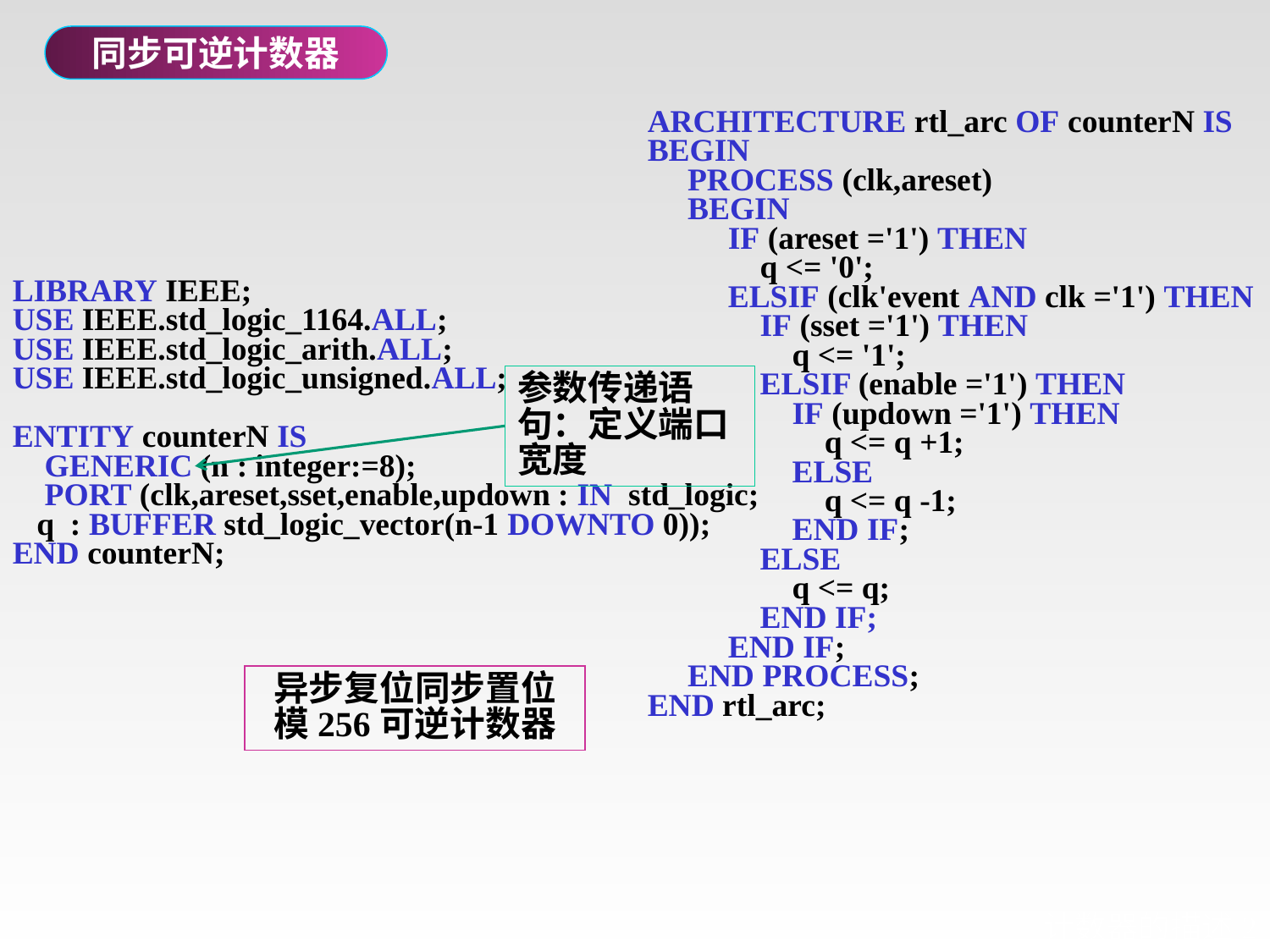

同步可逆计数器

ARCHITECTURE rtl_arc OF counterN IS
BEGIN
     PROCESS (clk,areset)
     BEGIN
          IF (areset ='1') THEN
              q <= '0';
          ELSIF (clk'event AND clk ='1') THEN
              IF (sset ='1') THEN
                  q <= '1';
              ELSIF (enable ='1') THEN
                  IF (updown ='1') THEN
                      q <= q +1;
                  ELSE
                      q <= q -1;
                  END IF;
              ELSE
                  q <= q;
              END IF;
          END IF;
     END PROCESS;
END rtl_arc;

LIBRARY IEEE;
USE IEEE.std_logic_1164.ALL;
USE IEEE.std_logic_arith.ALL;
USE IEEE.std_logic_unsigned.ALL;

ENTITY counterN IS
    GENERIC (n : integer:=8);
    PORT (clk,areset,sset,enable,updown : IN  std_logic;
   q  : BUFFER std_logic_vector(n-1 DOWNTO 0));
END counterN;
参数传递语句：定义端口宽度
异步复位同步置位模256可逆计数器
# 计数器的描述2